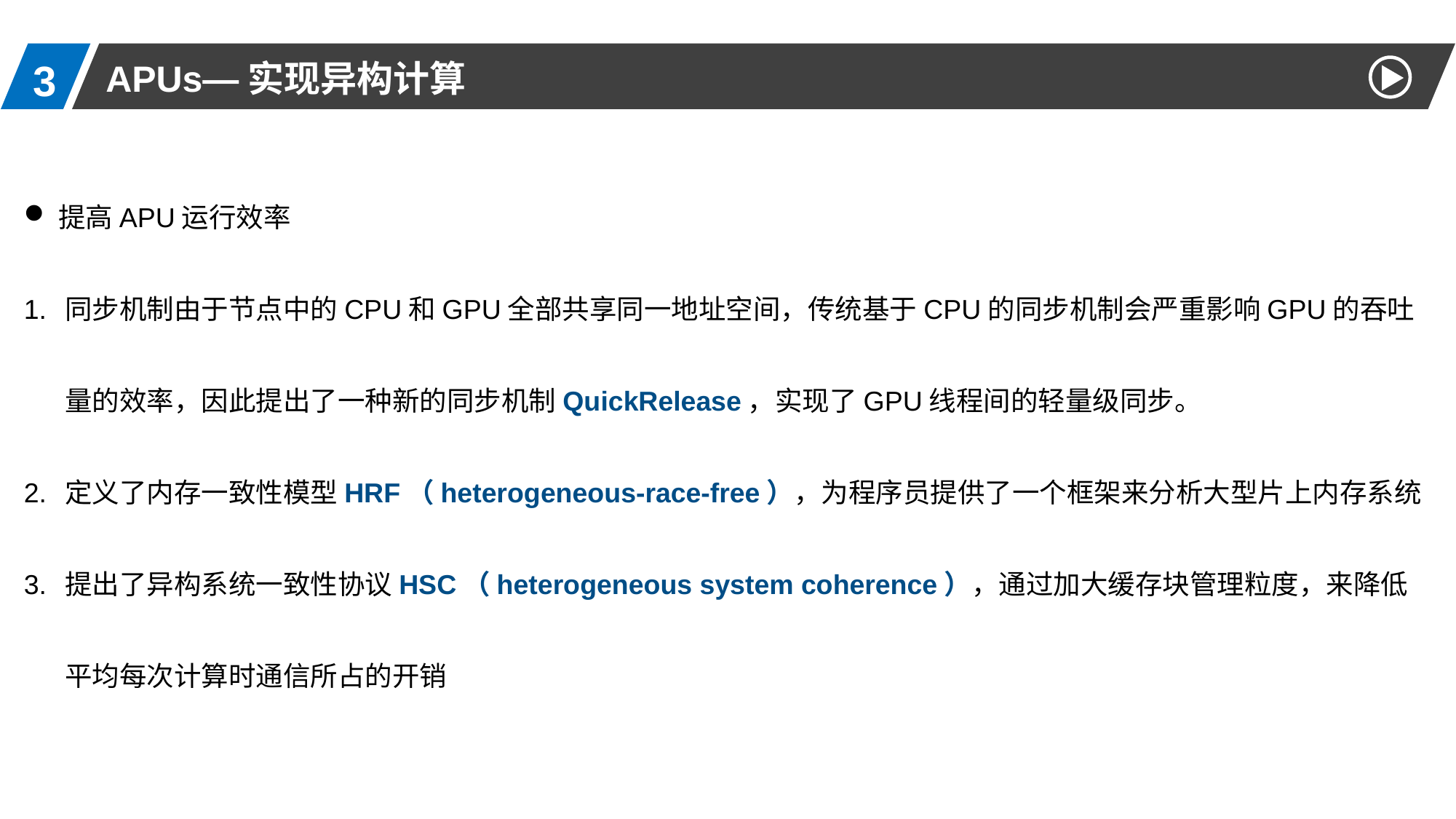

3
APUs—实现异构计算

提高APU运行效率
同步机制由于节点中的CPU和GPU全部共享同一地址空间，传统基于CPU的同步机制会严重影响GPU的吞吐量的效率，因此提出了一种新的同步机制QuickRelease，实现了GPU线程间的轻量级同步。
定义了内存一致性模型HRF（heterogeneous-race-free），为程序员提供了一个框架来分析大型片上内存系统
提出了异构系统一致性协议HSC（heterogeneous system coherence），通过加大缓存块管理粒度，来降低平均每次计算时通信所占的开销